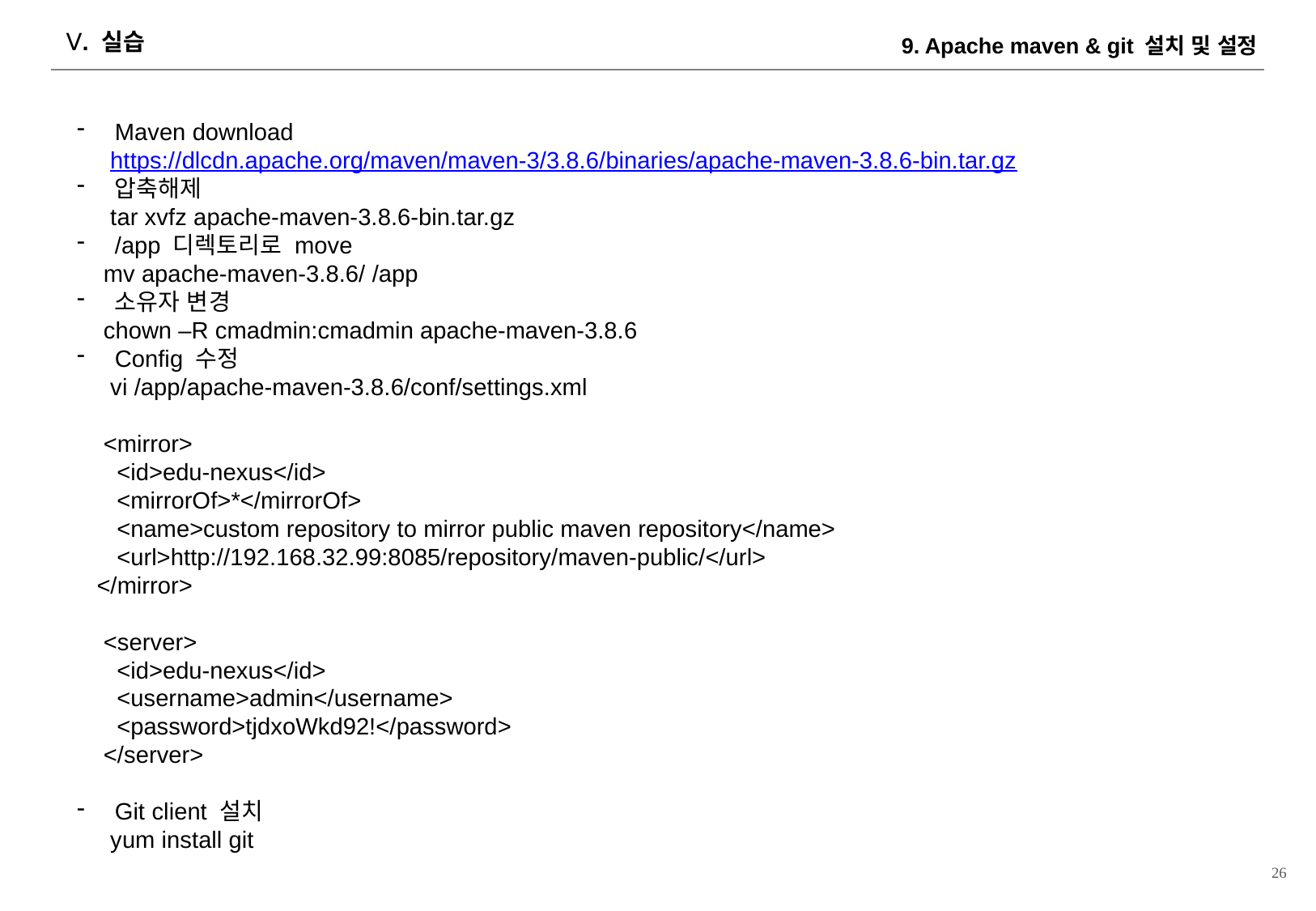

# Ⅴ. 실습
9. Apache maven & git 설치 및 설정
Maven download
     https://dlcdn.apache.org/maven/maven-3/3.8.6/binaries/apache-maven-3.8.6-bin.tar.gz
압축해제
     tar xvfz apache-maven-3.8.6-bin.tar.gz
/app 디렉토리로 move
    mv apache-maven-3.8.6/ /app
소유자 변경
    chown –R cmadmin:cmadmin apache-maven-3.8.6
Config 수정
     vi /app/apache-maven-3.8.6/conf/settings.xml

    <mirror>
      <id>edu-nexus</id>
      <mirrorOf>*</mirrorOf>
      <name>custom repository to mirror public maven repository</name>
      <url>http://192.168.32.99:8085/repository/maven-public/</url>
   </mirror>

    <server>
      <id>edu-nexus</id>
      <username>admin</username>
      <password>tjdxoWkd92!</password>
    </server>

Git client 설치
     yum install git

26